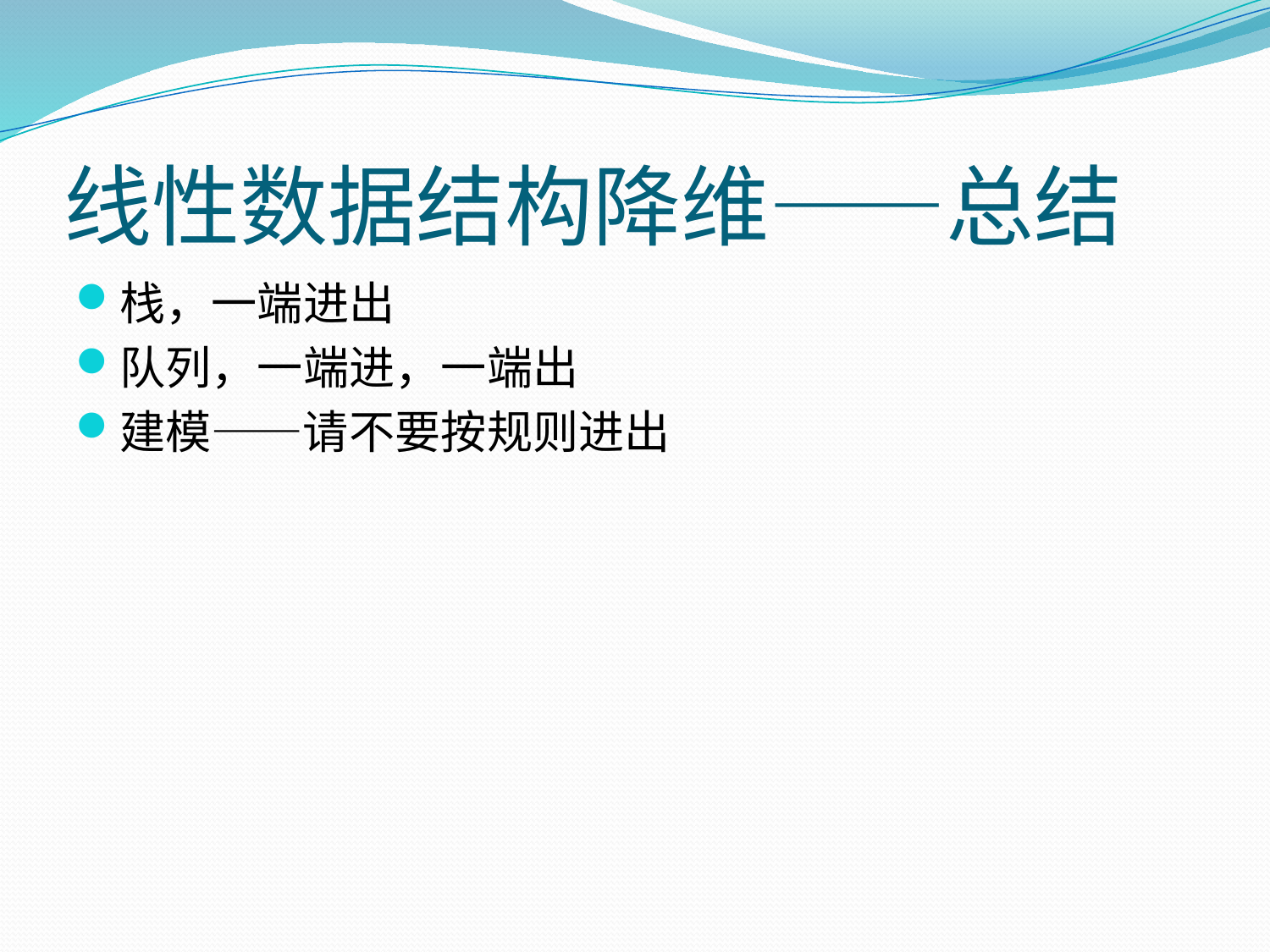

# 线性数据结构降维——总结
栈，一端进出
队列，一端进，一端出
建模——请不要按规则进出